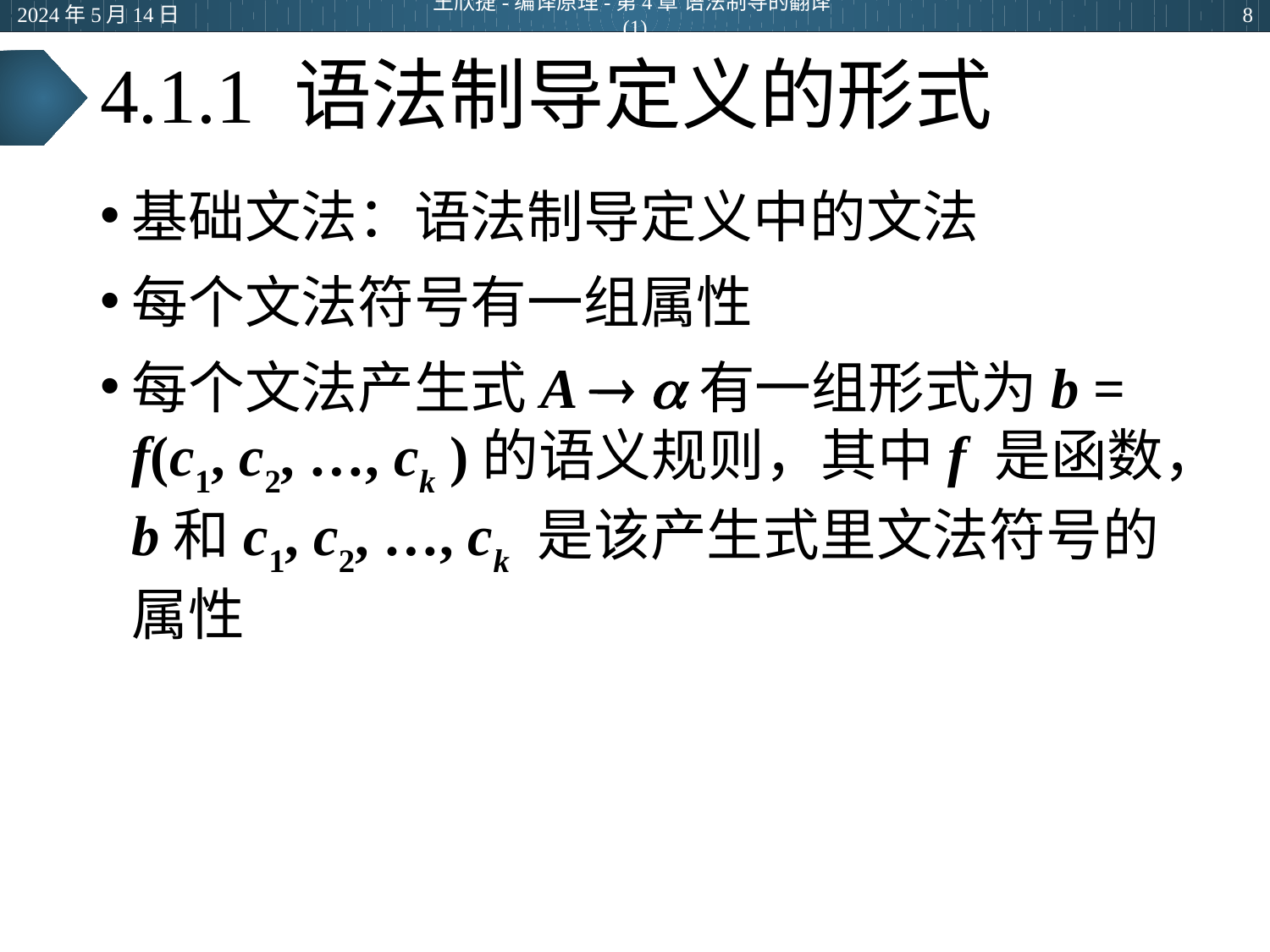

2024年5月14日
王欣捷-编译原理-第4章 语法制导的翻译(1)
8
# 4.1.1 语法制导定义的形式
基础文法：语法制导定义中的文法
每个文法符号有一组属性
每个文法产生式A → α有一组形式为b = f(c1, c2, …, ck )的语义规则，其中f 是函数，b和c1, c2, …, ck 是该产生式里文法符号的属性